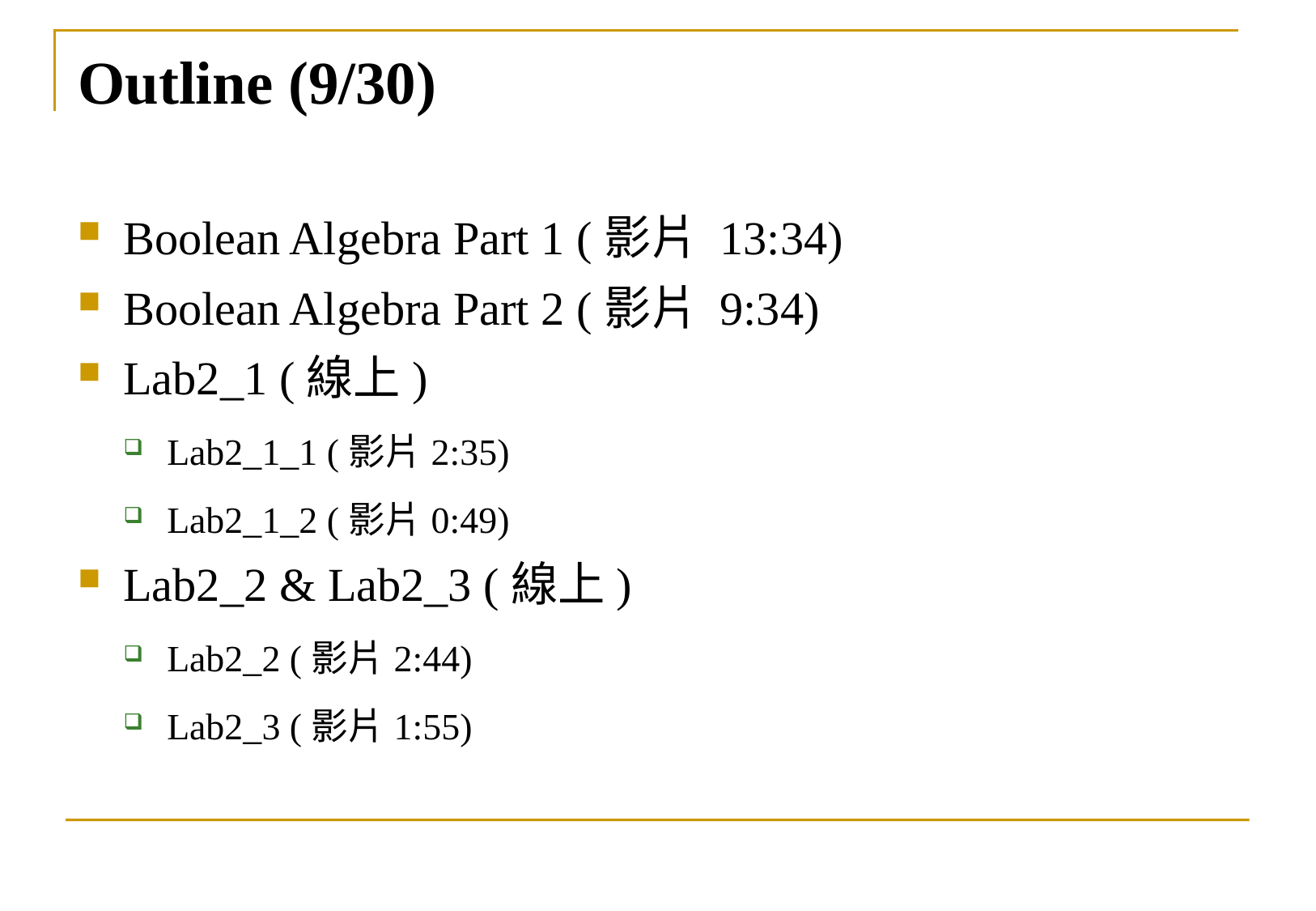

# Outline (9/30)
Boolean Algebra Part 1 (影片 13:34)
Boolean Algebra Part 2 (影片 9:34)
Lab2_1 (線上)
Lab2_1_1 (影片2:35)
Lab2_1_2 (影片0:49)
Lab2_2 & Lab2_3 (線上)
Lab2_2 (影片2:44)
Lab2_3 (影片1:55)